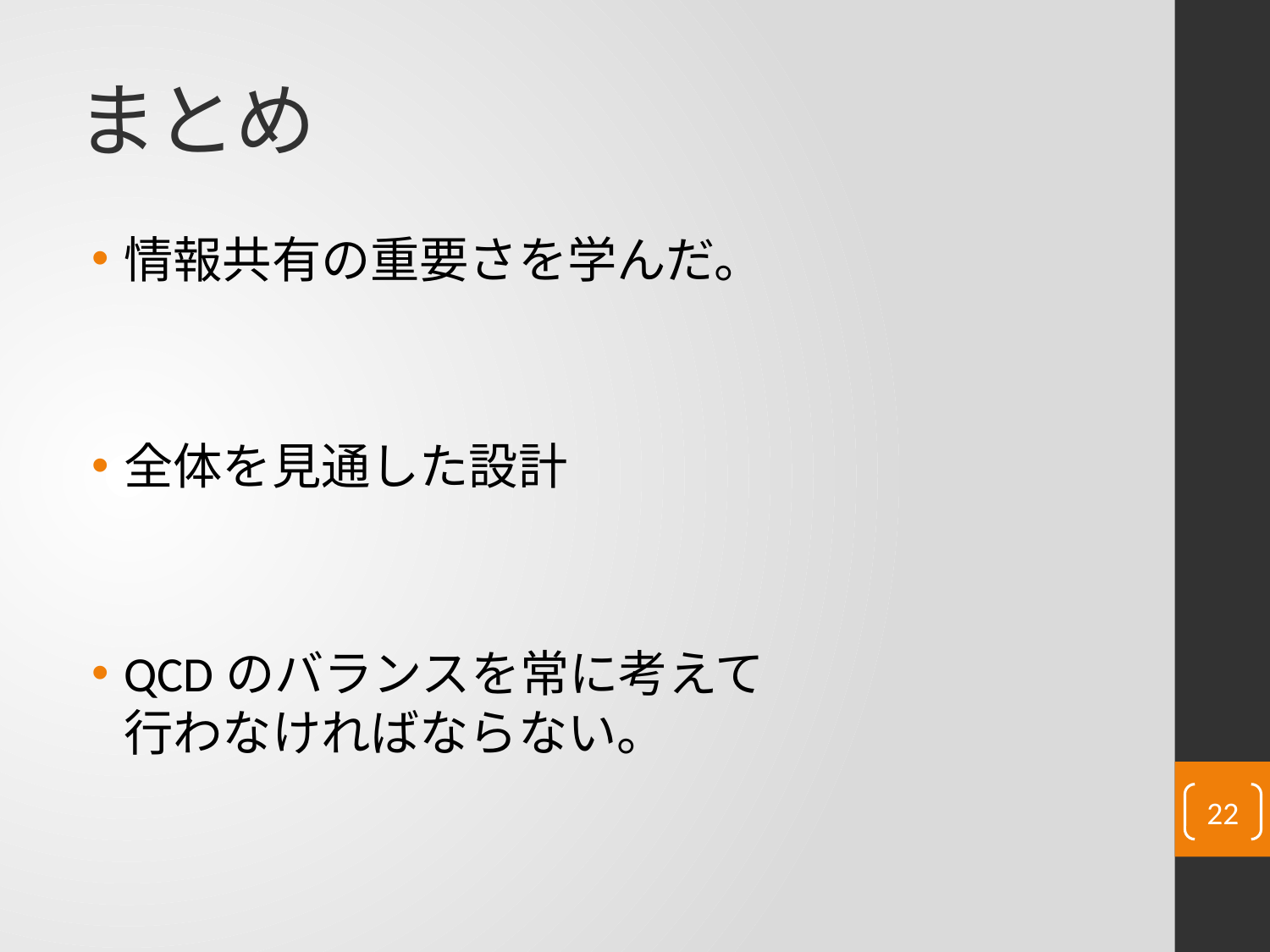

# まとめ
情報共有の重要さを学んだ。

全体を見通した設計

QCDのバランスを常に考えて                               行わなければならない。
22